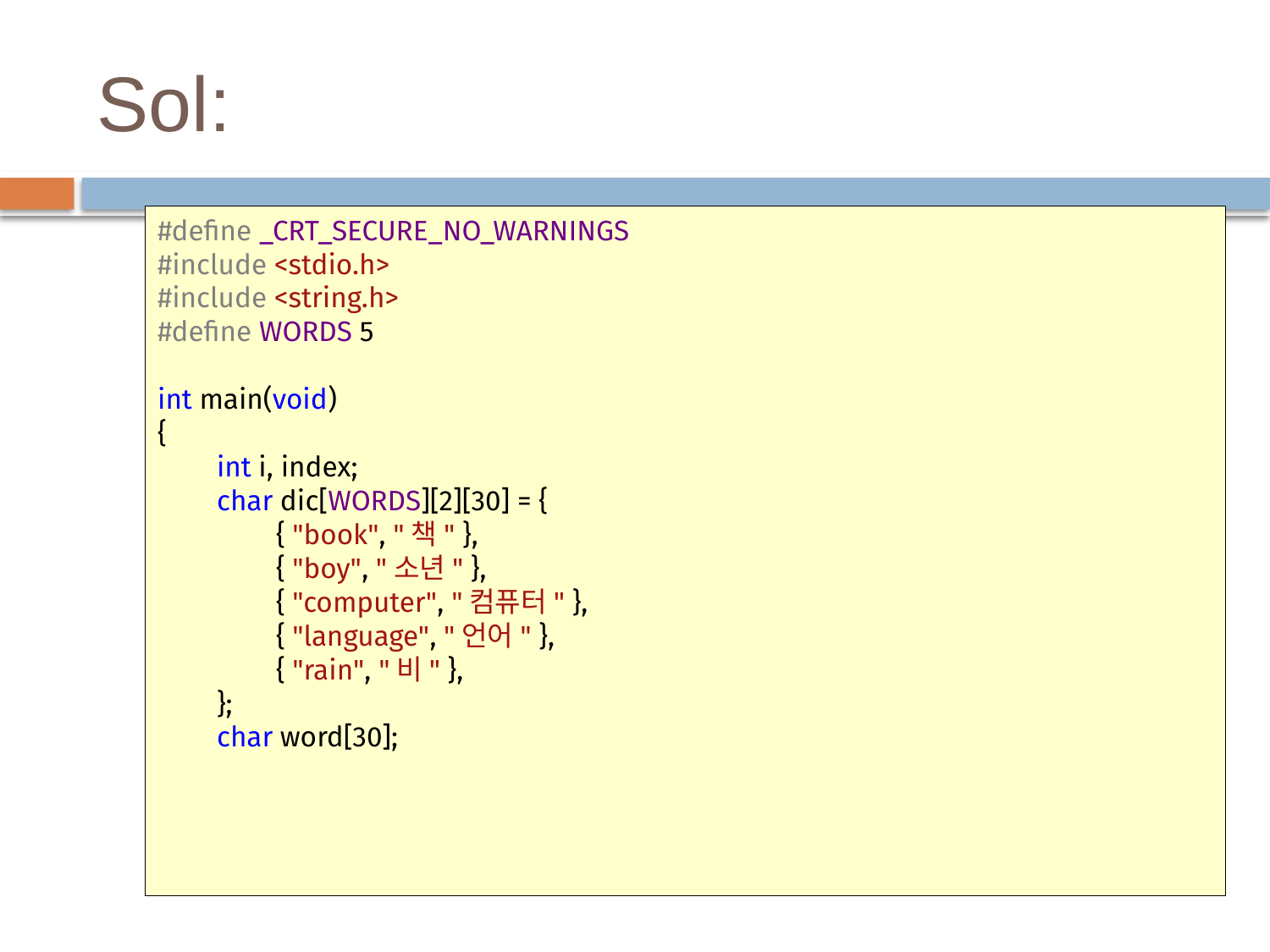

# Sol:
#define _CRT_SECURE_NO_WARNINGS
#include <stdio.h>
#include <string.h>
#define WORDS 5

int main(void)
{
        int i, index;
        char dic[WORDS][2][30] = {
                { "book", "책" },
                { "boy", "소년" },
                { "computer", "컴퓨터" },
                { "language", "언어" },
                { "rain", "비" },
        };
        char word[30];